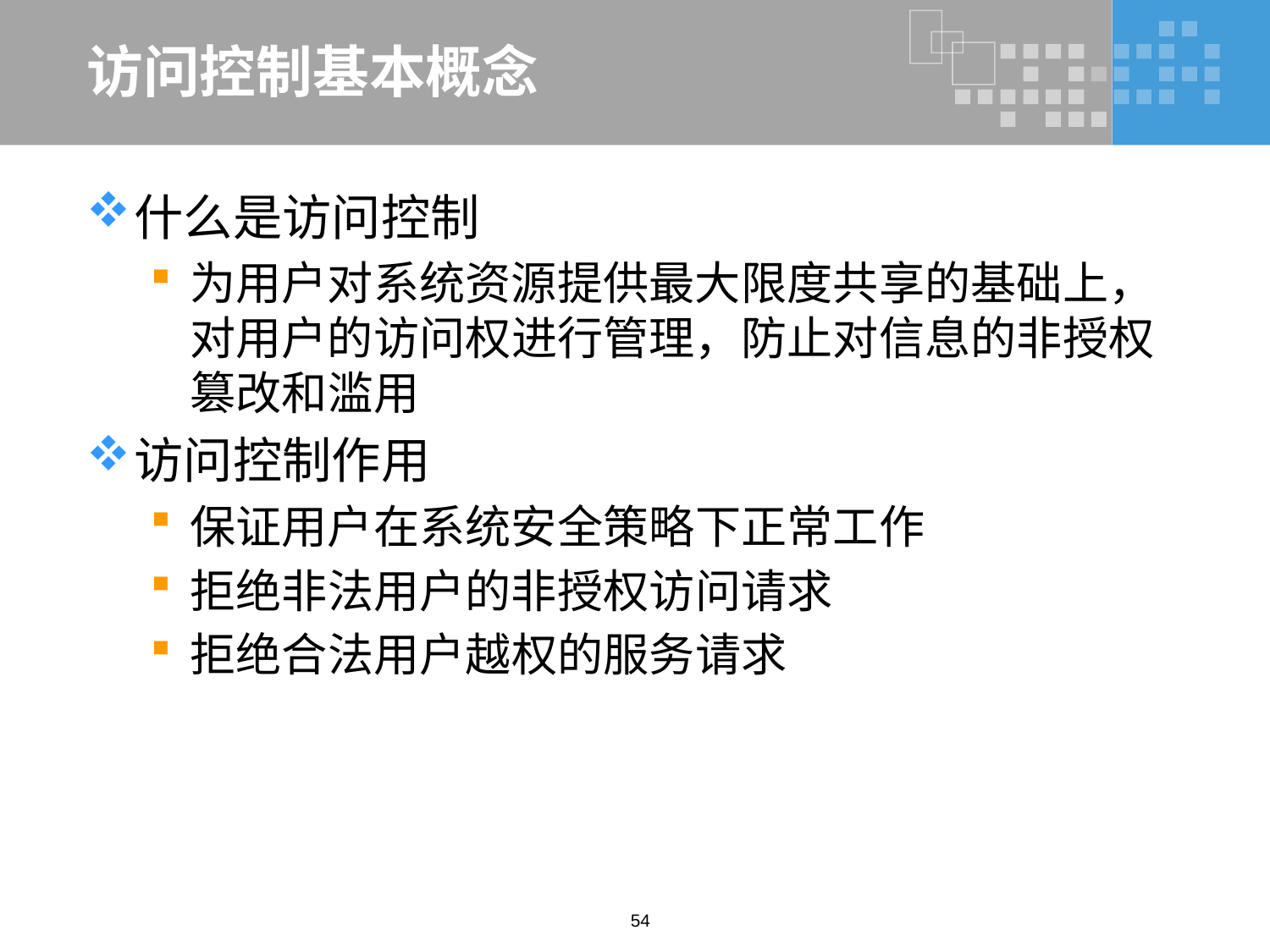

# 访问控制基本概念
什么是访问控制
为用户对系统资源提供最大限度共享的基础上，对用户的访问权进行管理，防止对信息的非授权篡改和滥用
访问控制作用
保证用户在系统安全策略下正常工作
拒绝非法用户的非授权访问请求
拒绝合法用户越权的服务请求

54